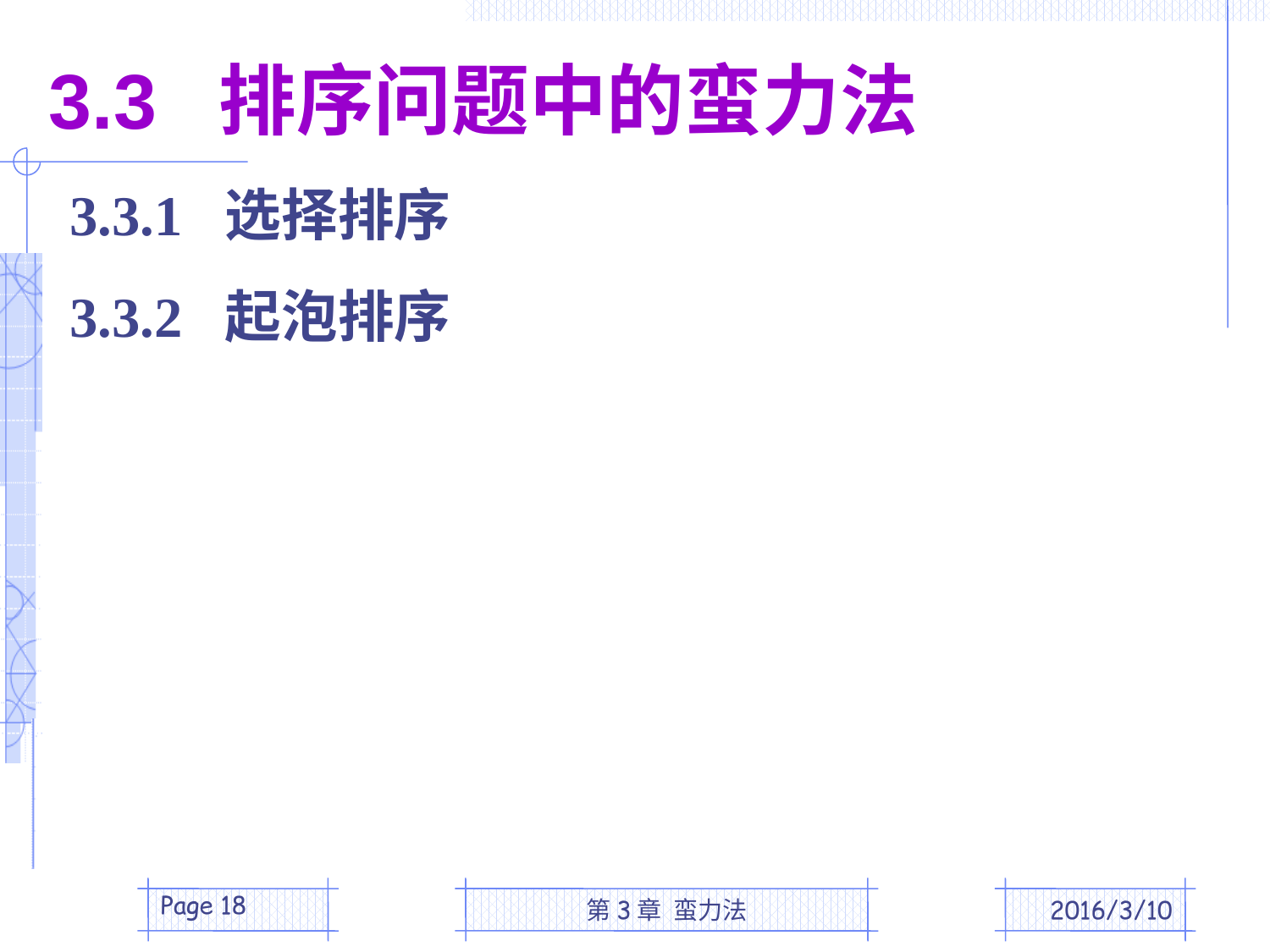

3.3  排序问题中的蛮力法
3.3.1  选择排序
3.3.2  起泡排序
Page 18
第3章  蛮力法
2016/3/10